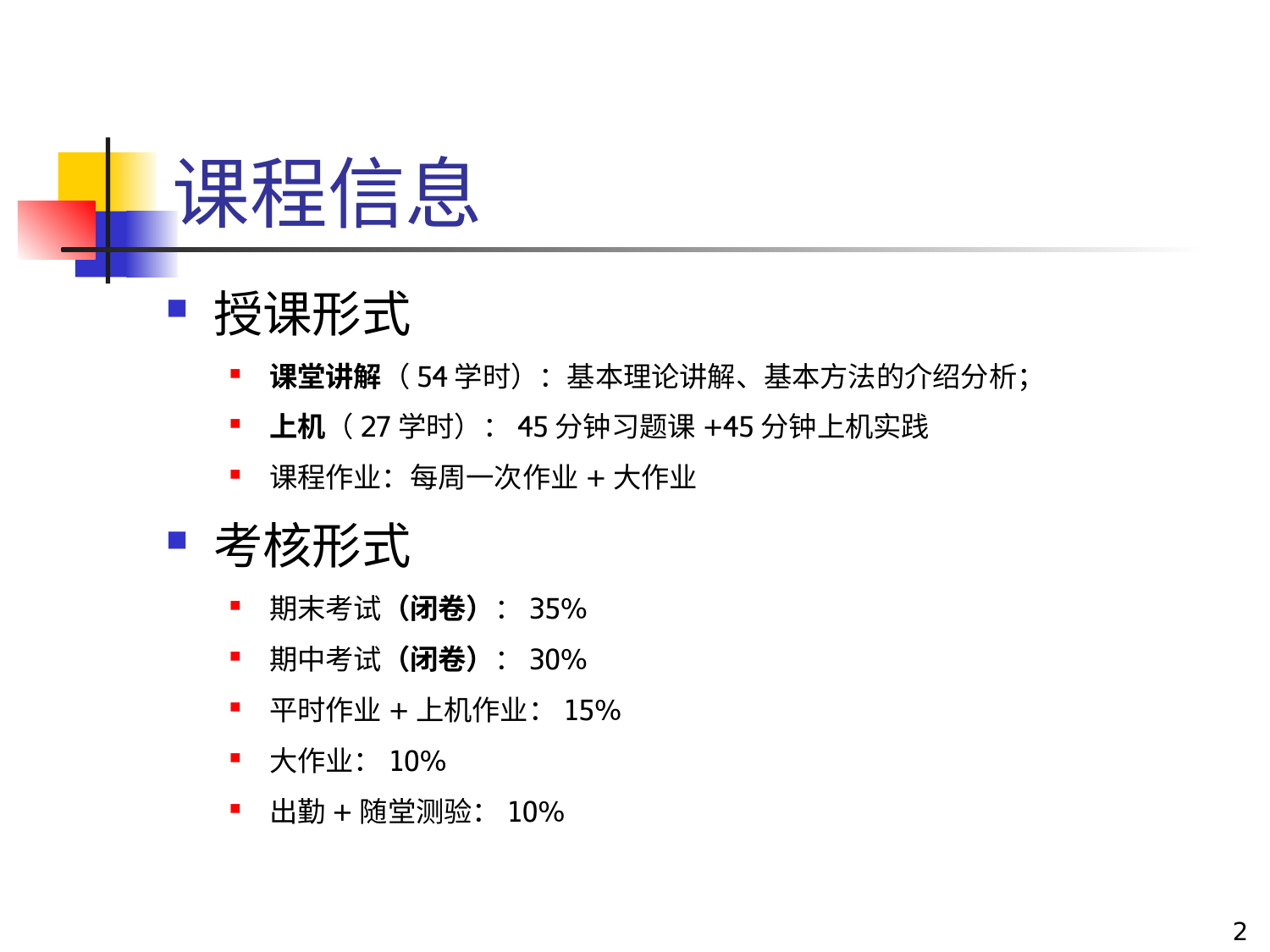

# 课程信息
授课形式
课堂讲解（54学时）：基本理论讲解、基本方法的介绍分析；
上机（27学时）：45分钟习题课+45分钟上机实践
课程作业：每周一次作业+大作业

考核形式
期末考试（闭卷）：35%
期中考试（闭卷）：30%
平时作业+上机作业：15%
大作业：10%
出勤+随堂测验：10%

2